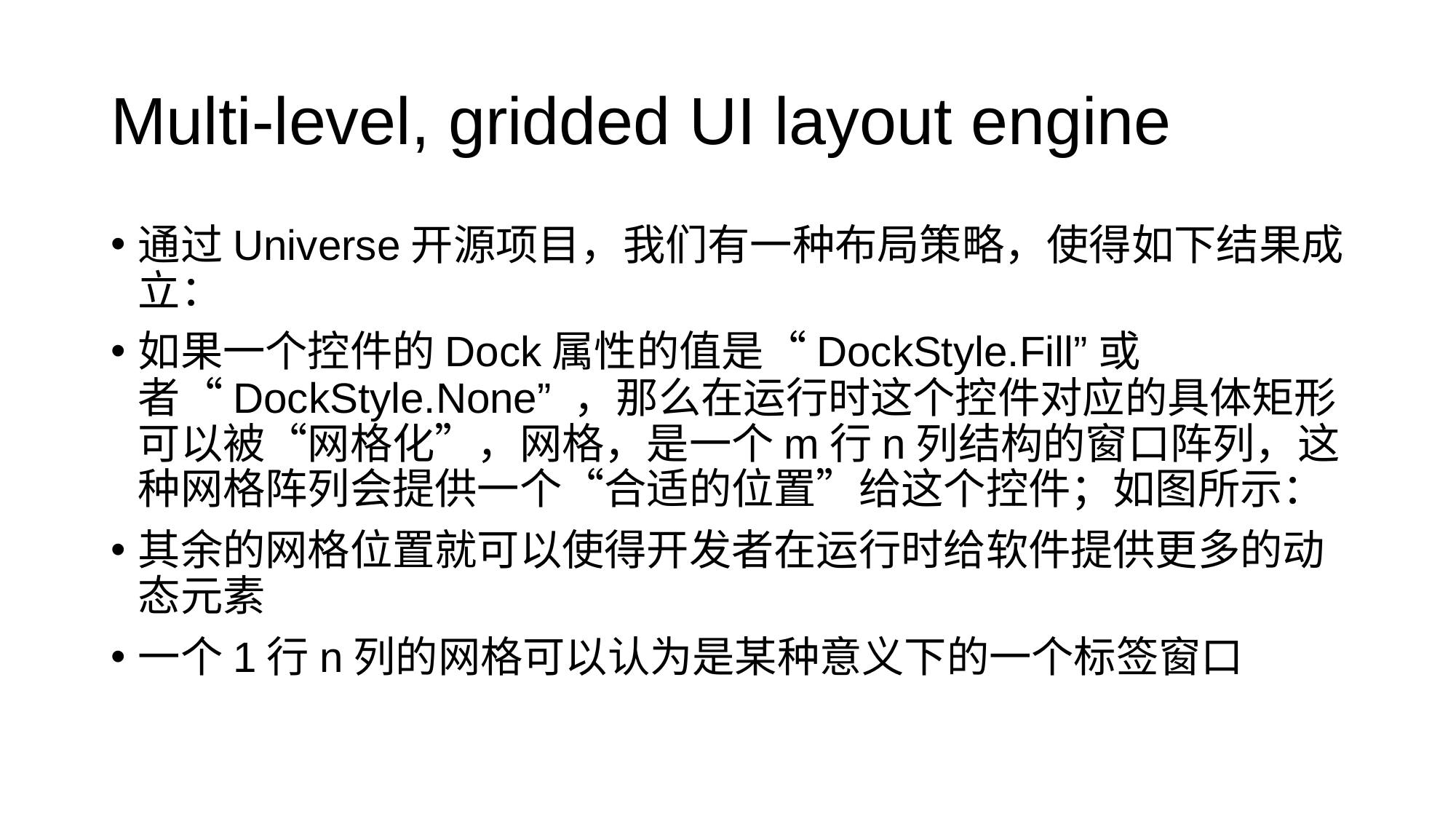

# Multi-level, gridded UI layout engine
通过Universe开源项目，我们有一种布局策略，使得如下结果成立：
如果一个控件的Dock属性的值是“DockStyle.Fill”或者“DockStyle.None” ，那么在运行时这个控件对应的具体矩形可以被“网格化”，网格，是一个m行n列结构的窗口阵列，这种网格阵列会提供一个“合适的位置”给这个控件；如图所示：
其余的网格位置就可以使得开发者在运行时给软件提供更多的动态元素
一个1行n列的网格可以认为是某种意义下的一个标签窗口